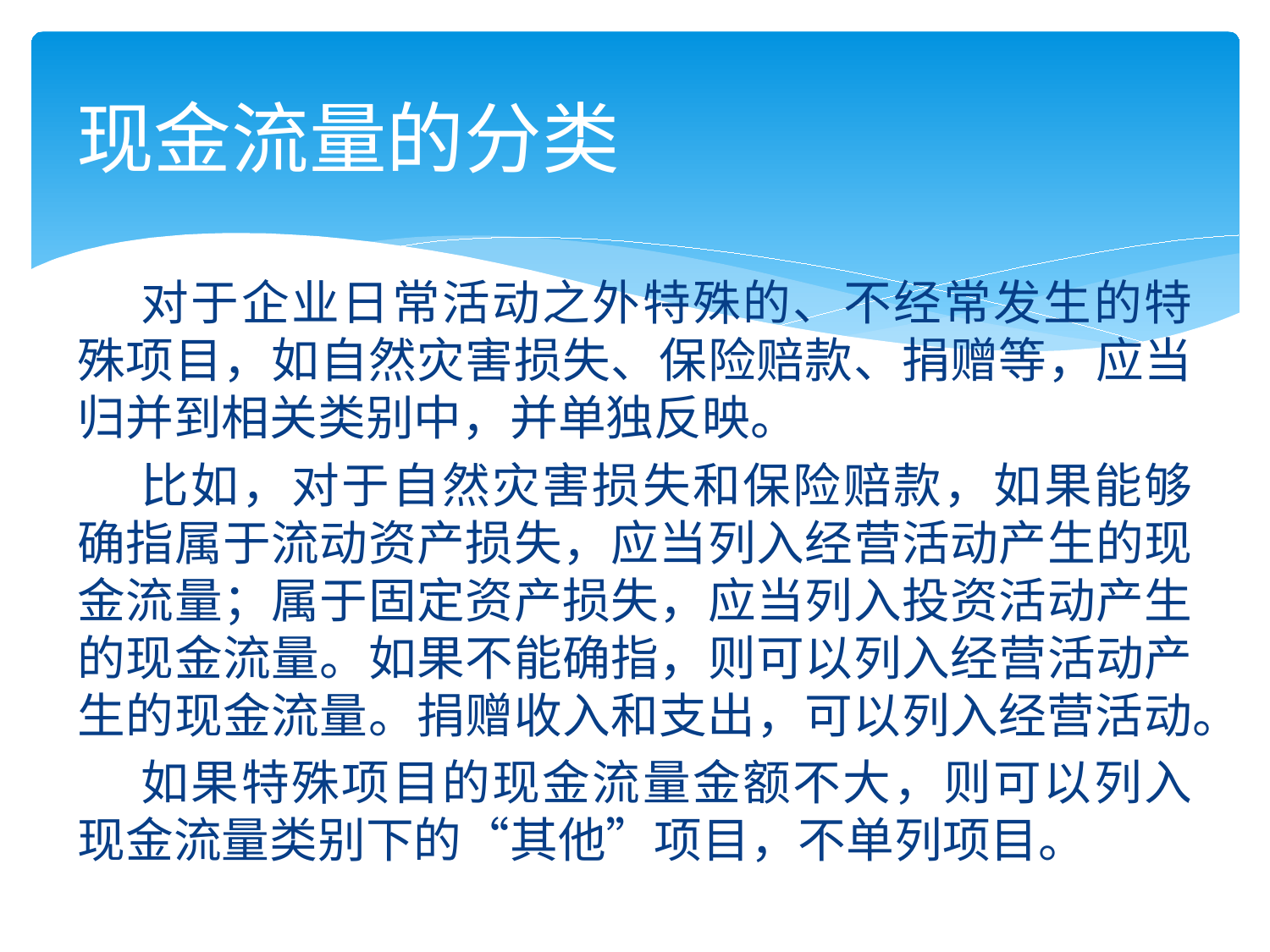

# 现金流量的分类
对于企业日常活动之外特殊的、不经常发生的特殊项目，如自然灾害损失、保险赔款、捐赠等，应当归并到相关类别中，并单独反映。
比如，对于自然灾害损失和保险赔款，如果能够确指属于流动资产损失，应当列入经营活动产生的现金流量；属于固定资产损失，应当列入投资活动产生的现金流量。如果不能确指，则可以列入经营活动产生的现金流量。捐赠收入和支出，可以列入经营活动。
如果特殊项目的现金流量金额不大，则可以列入现金流量类别下的“其他”项目，不单列项目。